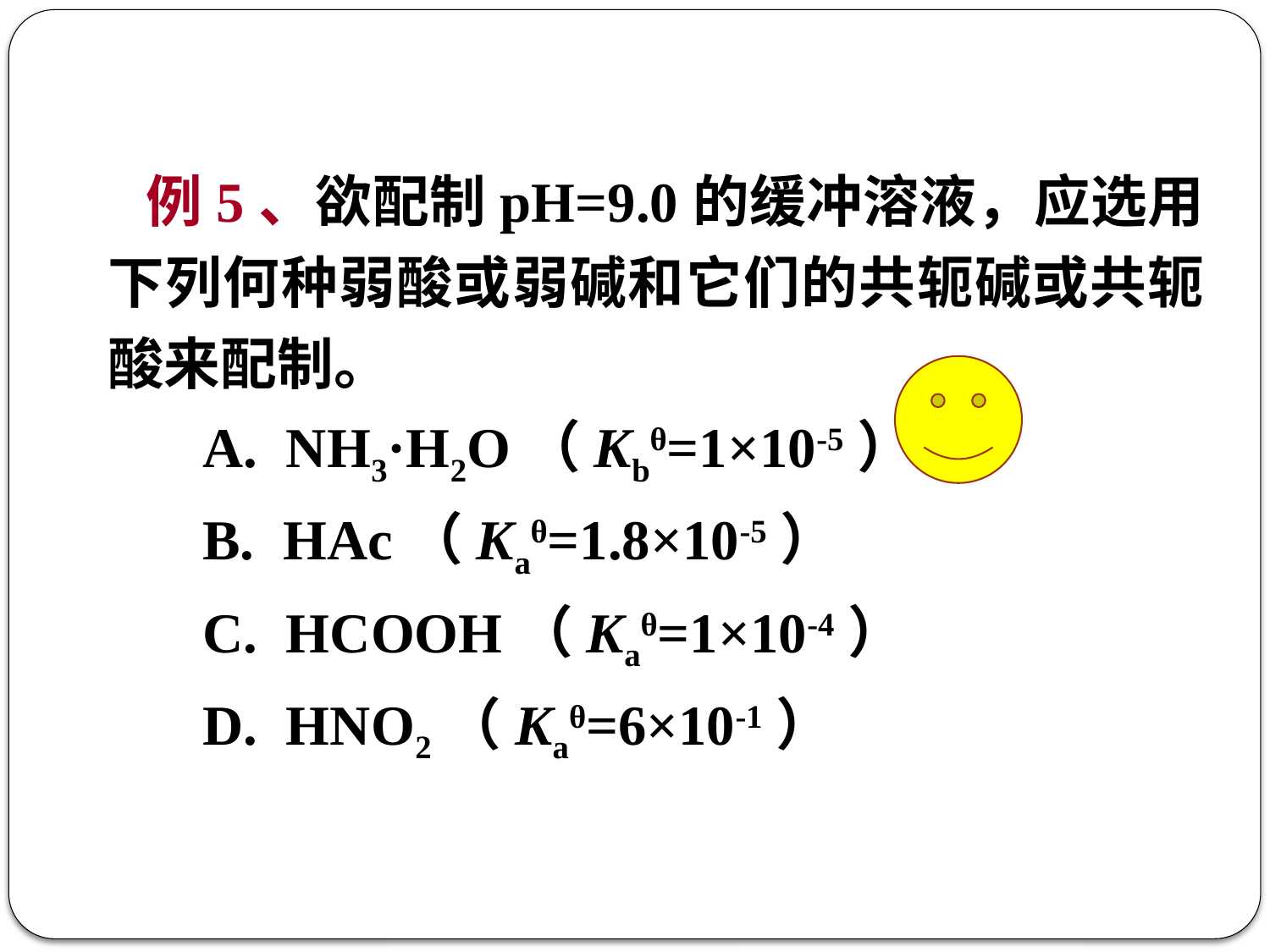

例5、欲配制pH=9.0的缓冲溶液，应选用下列何种弱酸或弱碱和它们的共轭碱或共轭酸来配制。
    A.  NH3·H2O（Kbθ=1×10-5）
    B.  HAc（Kaθ=1.8×10-5）
    C.  HCOOH（Kaθ=1×10-4）
    D.  HNO2（Kaθ=6×10-1）